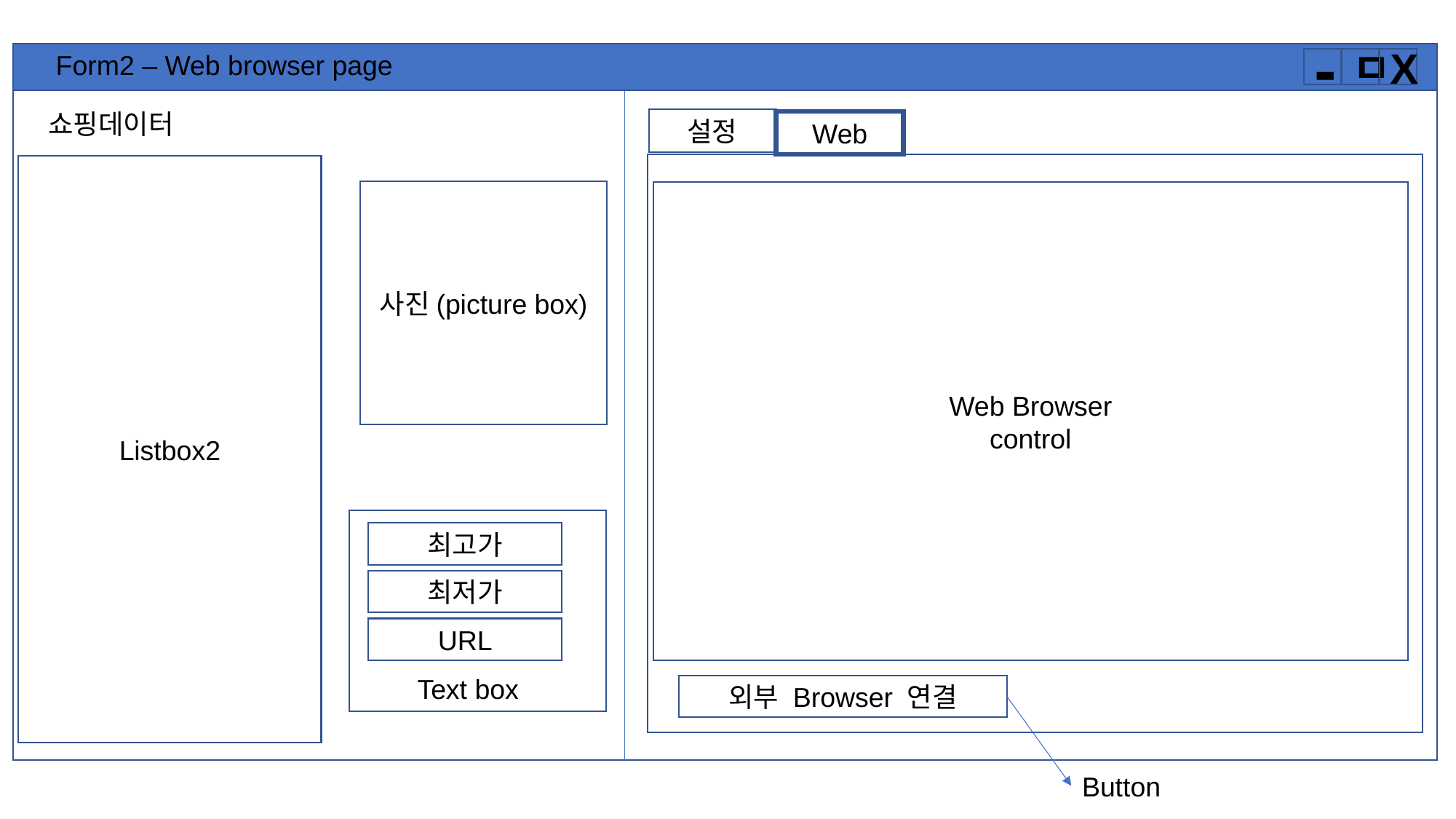

Form2 – Web browser page

-
ㅁ
X

쇼핑데이터
설정
Web

Listbox2
사진(picture box)
Web Browser
control

최고가
최저가
URL
Text box
외부 Browser 연결
Button